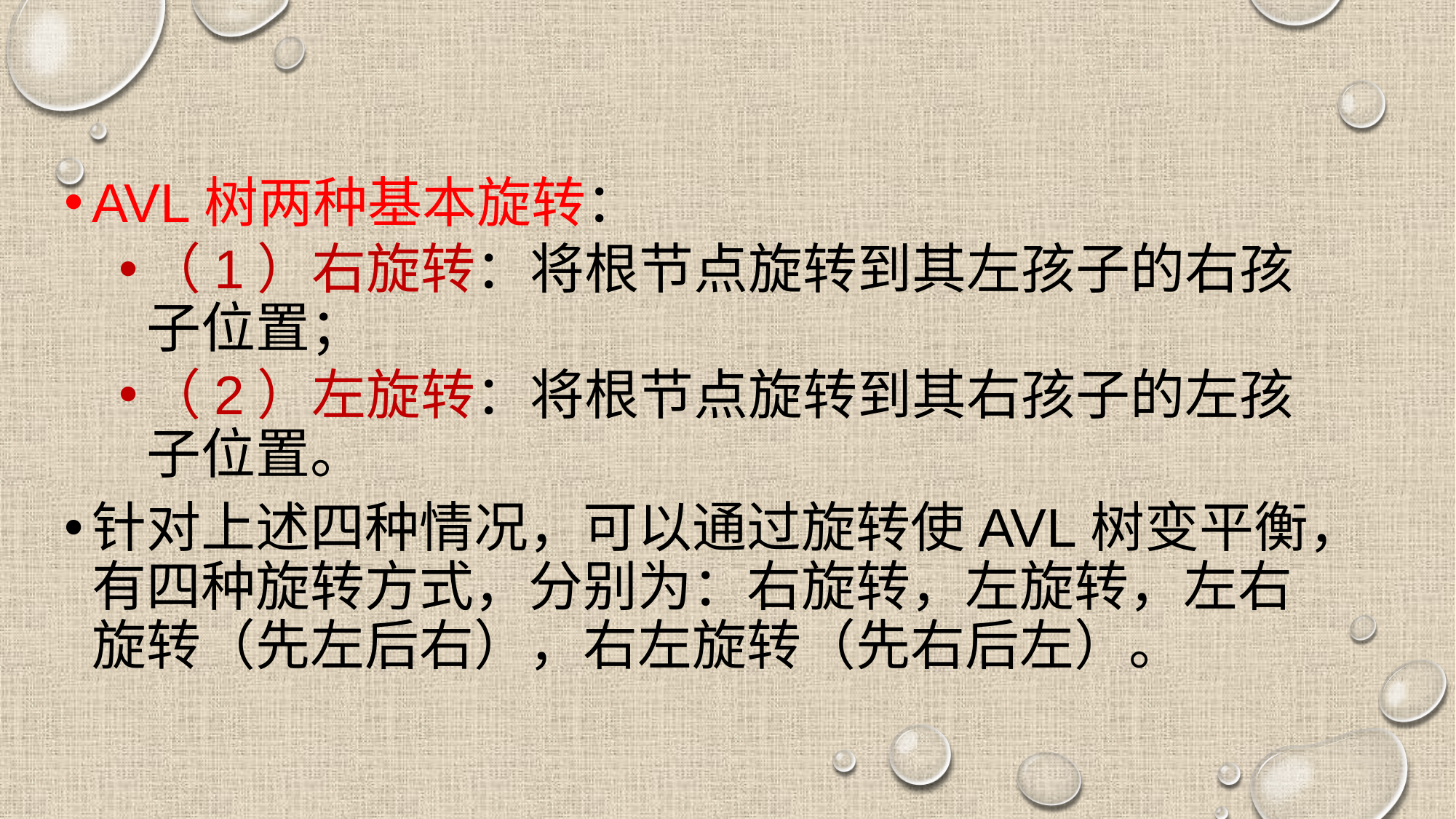

#
AVL树两种基本旋转：
（1）右旋转：将根节点旋转到其左孩子的右孩子位置；
（2）左旋转：将根节点旋转到其右孩子的左孩子位置。
针对上述四种情况，可以通过旋转使AVL树变平衡，有四种旋转方式，分别为：右旋转，左旋转，左右旋转（先左后右），右左旋转（先右后左）。